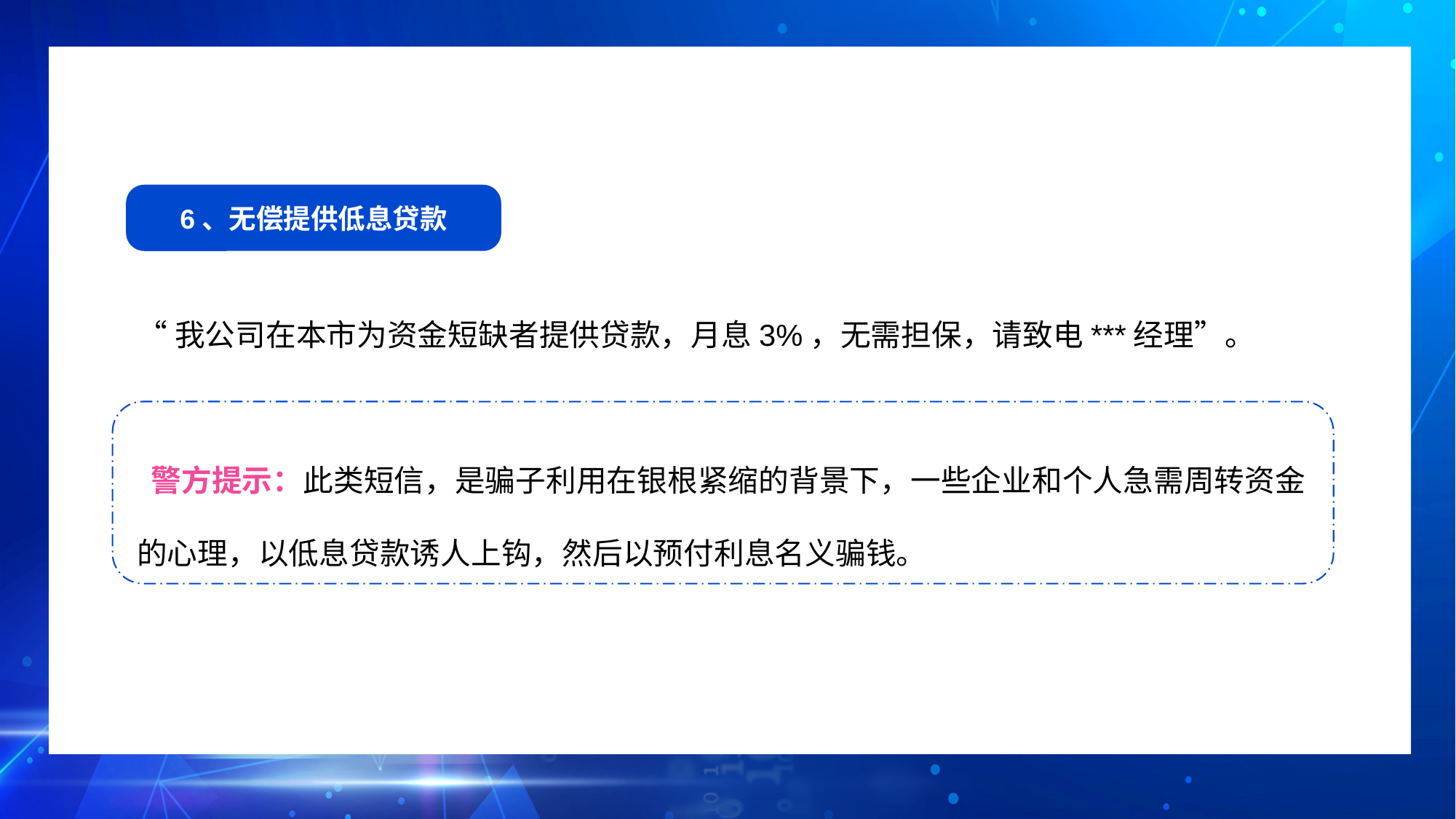

6、无偿提供低息贷款
“我公司在本市为资金短缺者提供贷款，月息3%，无需担保，请致电***经理”。

 警方提示：此类短信，是骗子利用在银根紧缩的背景下，一些企业和个人急需周转资金的心理，以低息贷款诱人上钩，然后以预付利息名义骗钱。